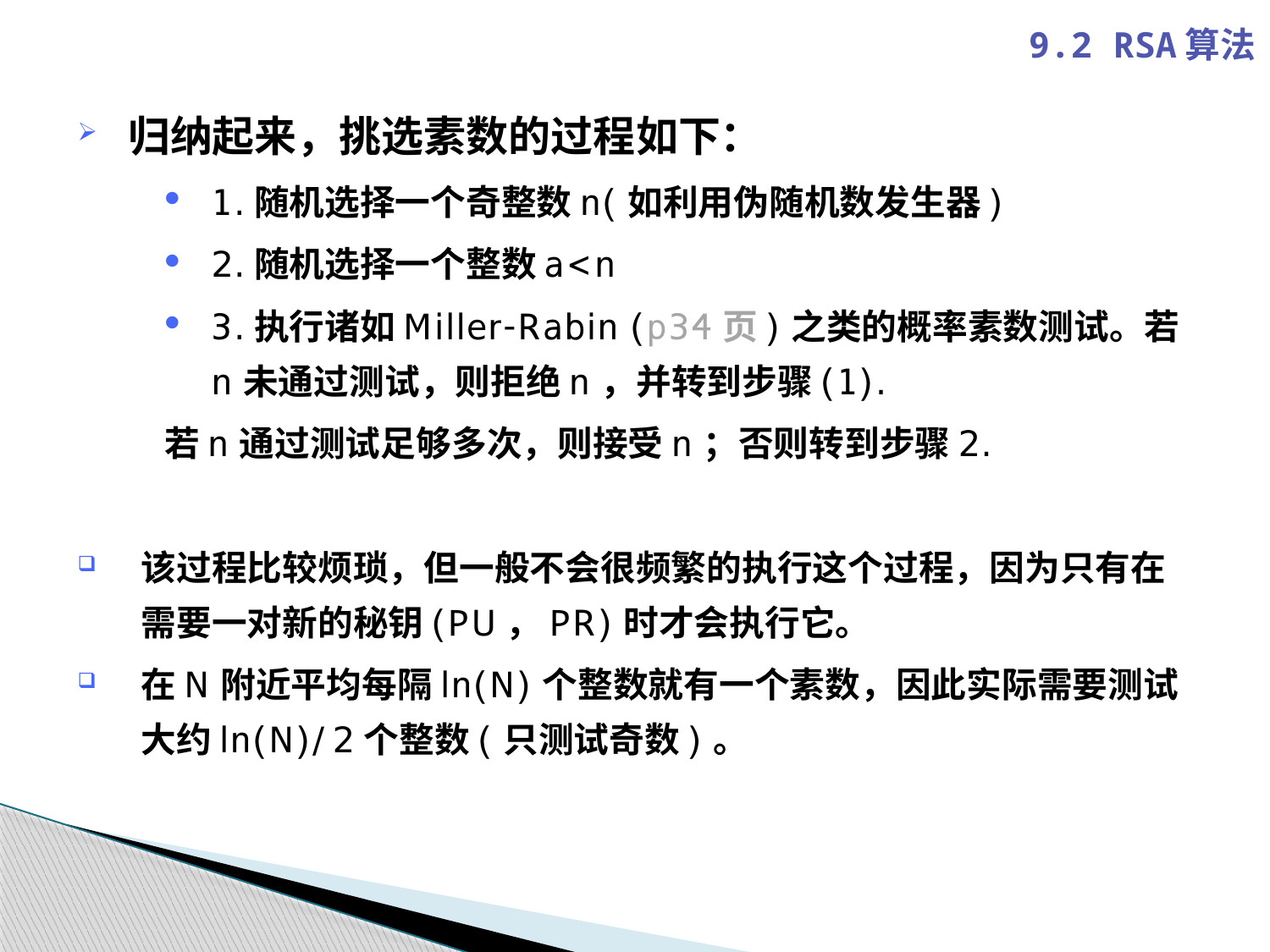

9.2 RSA算法
归纳起来，挑选素数的过程如下：
1.随机选择一个奇整数n(如利用伪随机数发生器)
2.随机选择一个整数a<n
3.执行诸如Miller-Rabin (p34页)之类的概率素数测试。若n未通过测试，则拒绝n，并转到步骤(1).
若n通过测试足够多次，则接受n；否则转到步骤2.

该过程比较烦琐，但一般不会很频繁的执行这个过程，因为只有在需要一对新的秘钥(PU，PR)时才会执行它。
在N附近平均每隔ln(N)个整数就有一个素数，因此实际需要测试大约ln(N)/2个整数(只测试奇数)。